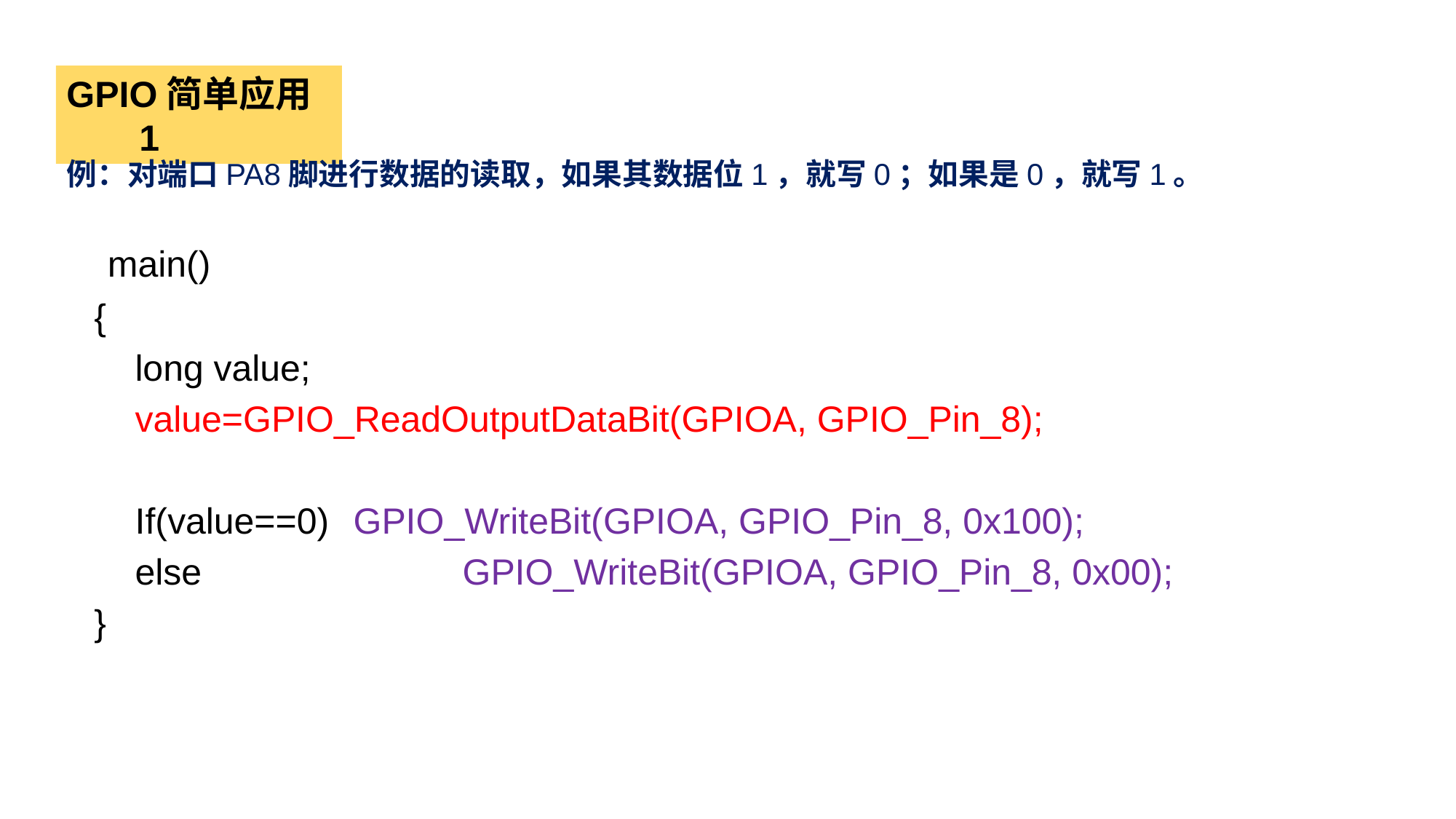

GPIO简单应用1
例：对端口PA8脚进行数据的读取，如果其数据位1，就写0；如果是0，就写1。
 main()
{
 	long value;
 	value=GPIO_ReadOutputDataBit(GPIOA, GPIO_Pin_8);

	If(value==0)	GPIO_WriteBit(GPIOA, GPIO_Pin_8, 0x100);
	else			GPIO_WriteBit(GPIOA, GPIO_Pin_8, 0x00);
}